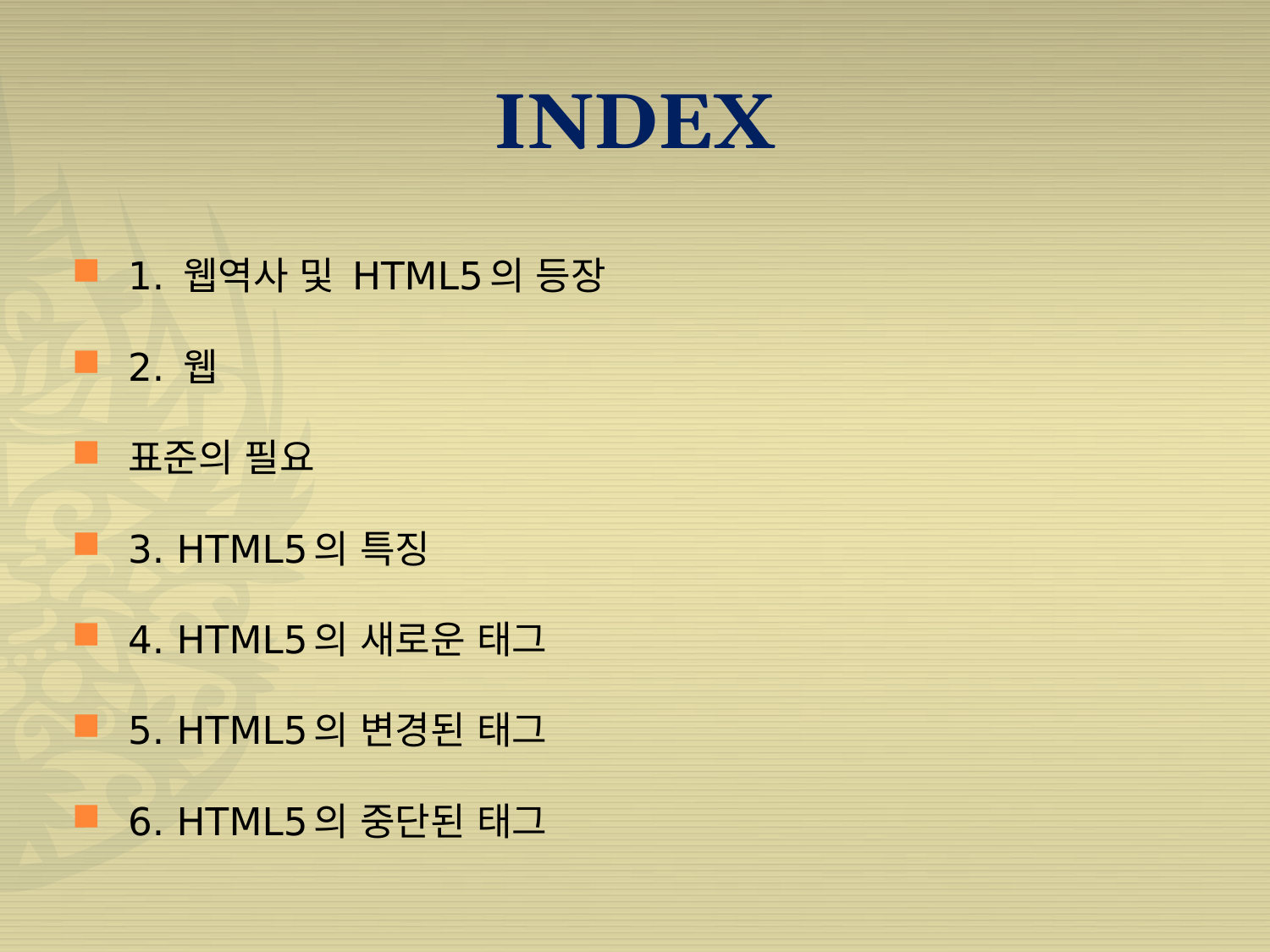

# INDEX
1. 웹역사 및 HTML5의 등장
2. 웹
표준의 필요
3. HTML5의 특징
4. HTML5의 새로운 태그
5. HTML5의 변경된 태그
6. HTML5의 중단된 태그